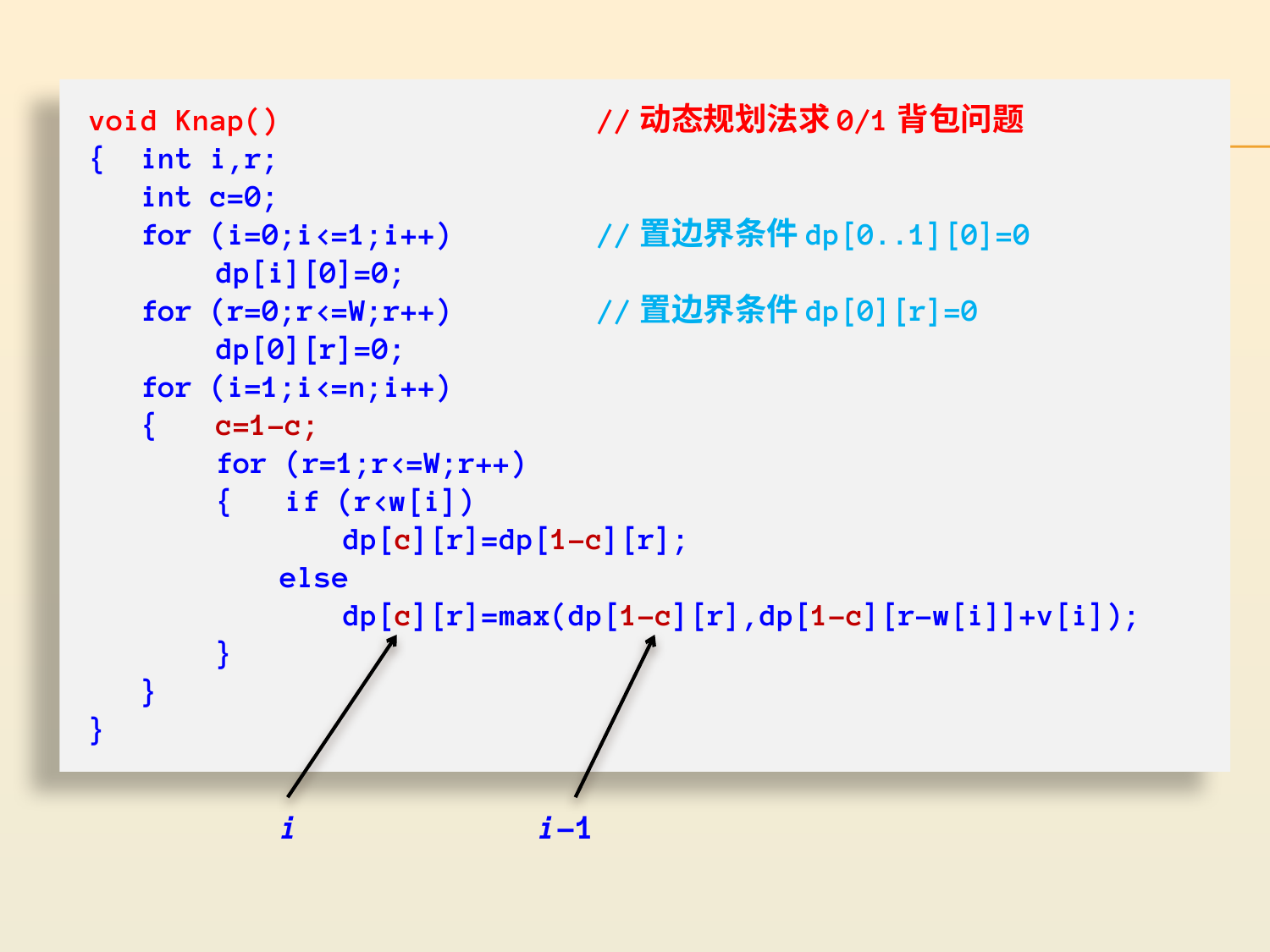

void Knap()			//动态规划法求0/1背包问题
{  int i,r;
   int c=0;
   for (i=0;i<=1;i++)		//置边界条件dp[0..1][0]=0
	dp[i][0]=0;
   for (r=0;r<=W;r++)		//置边界条件dp[0][r]=0
	dp[0][r]=0;
   for (i=1;i<=n;i++)
   {	c=1-c;
	for (r=1;r<=W;r++)
	{   if (r<w[i])
		dp[c][r]=dp[1-c][r];
           else
		dp[c][r]=max(dp[1-c][r],dp[1-c][r-w[i]]+v[i]);
	}
   }
}
i
i-1